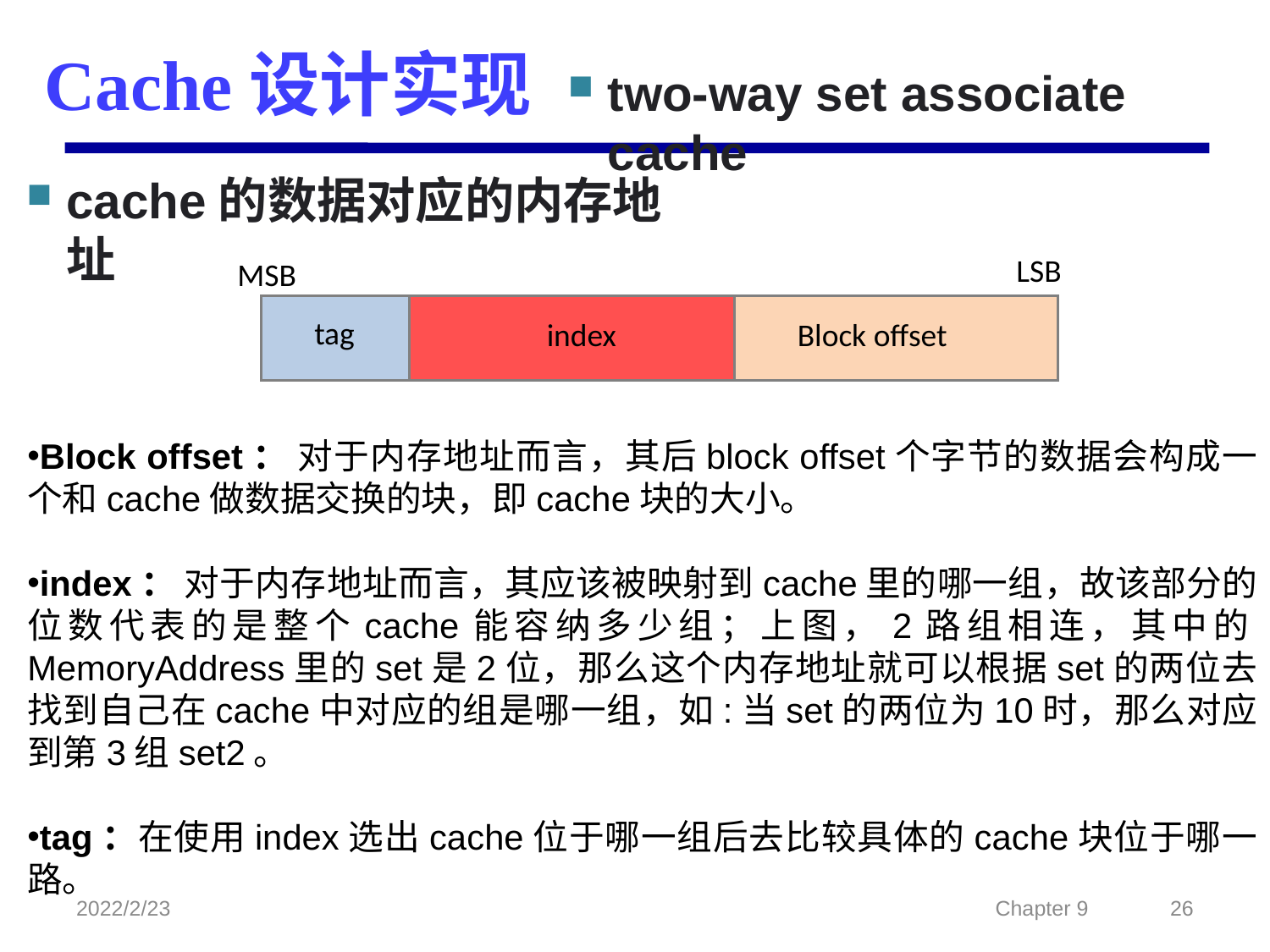

# Cache设计实现
two-way set associate cache

cache的数据对应的内存地址

LSB
MSB

tag
index
Block offset
Block offset： 对于内存地址而言，其后block offset个字节的数据会构成一个和cache做数据交换的块，即cache块的大小。

index： 对于内存地址而言，其应该被映射到cache里的哪一组，故该部分的位数代表的是整个cache能容纳多少组；上图，2路组相连，其中的MemoryAddress里的set是2位，那么这个内存地址就可以根据set的两位去找到自己在cache中对应的组是哪一组，如:当set的两位为10时，那么对应到第3组set2。

tag：在使用index选出cache位于哪一组后去比较具体的cache块位于哪一路。
2022/2/23
Chapter 9
26